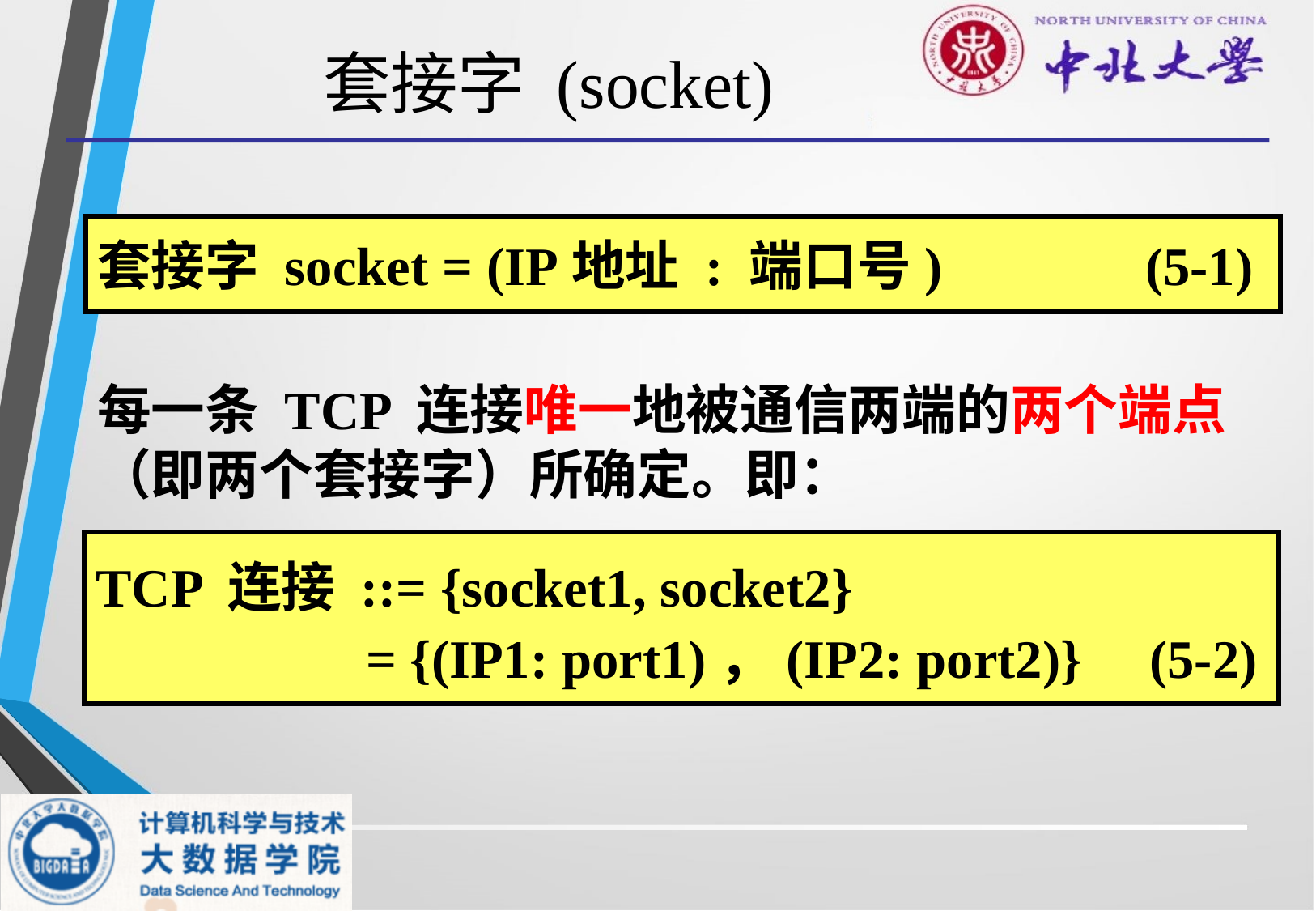

# 套接字 (socket)
套接字 socket = (IP地址 : 端口号)               (5-1)
每一条 TCP 连接唯一地被通信两端的两个端点（即两个套接字）所确定。即：
TCP 连接 ::= {socket1, socket2}
             	  = {(IP1: port1)，(IP2: port2)}     (5-2)
9